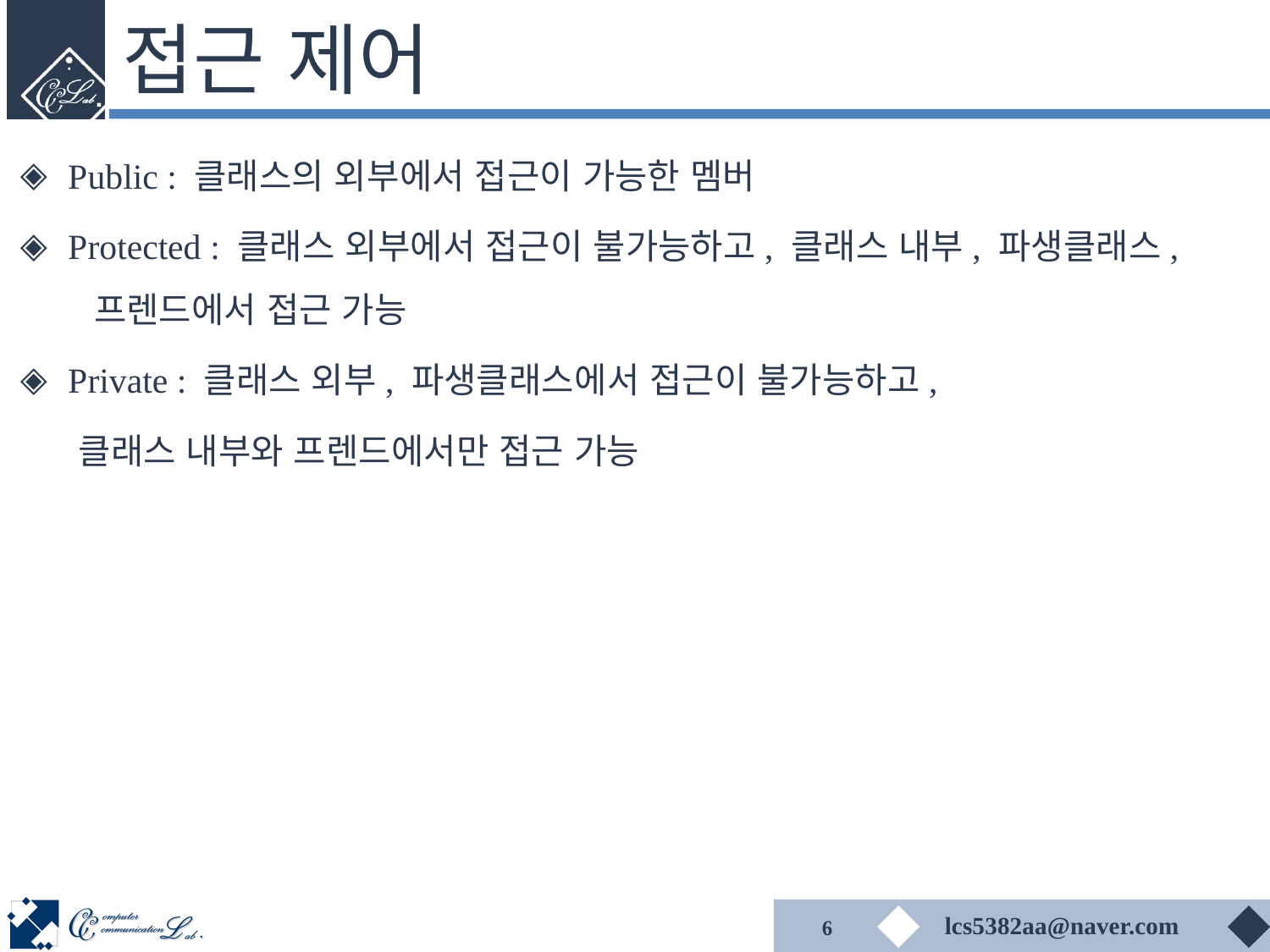

# 접근 제어
Public : 클래스의 외부에서 접근이 가능한 멤버
Protected : 클래스 외부에서 접근이 불가능하고, 클래스 내부, 파생클래스,           프렌드에서 접근 가능
Private : 클래스 외부, 파생클래스에서 접근이 불가능하고,
     클래스 내부와 프렌드에서만 접근 가능